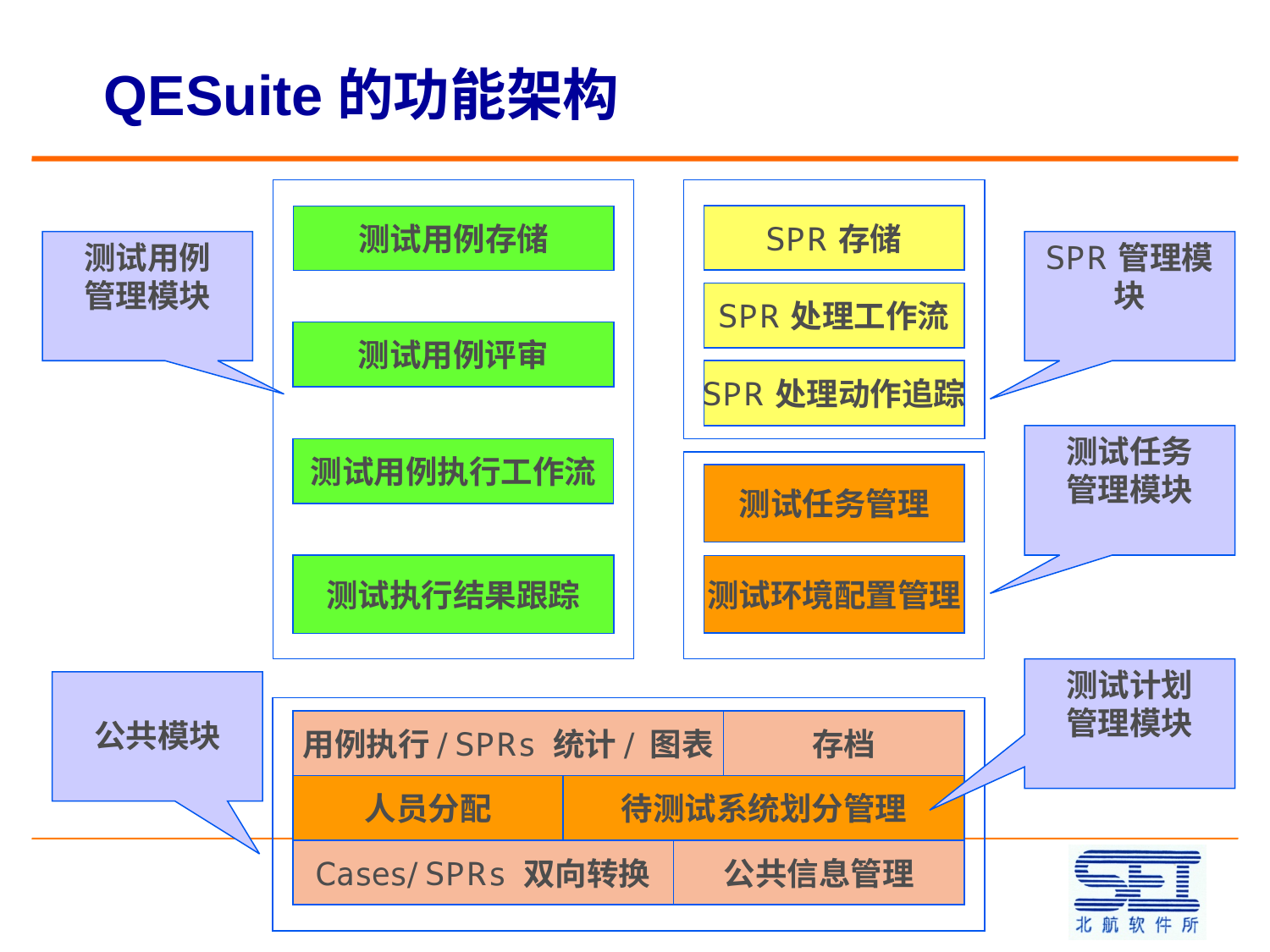

# QESuite的功能架构

测试用例存储
SPR存储
测试用例
管理模块
SPR管理模块
SPR处理工作流
测试用例评审
SPR处理动作追踪
测试任务
管理模块
测试用例执行工作流

测试任务管理
测试执行结果跟踪
测试环境配置管理
测试计划
管理模块

公共模块

用例执行/SPRs 统计/图表
存档
人员分配
待测试系统划分管理
Cases/SPRs 双向转换
公共信息管理